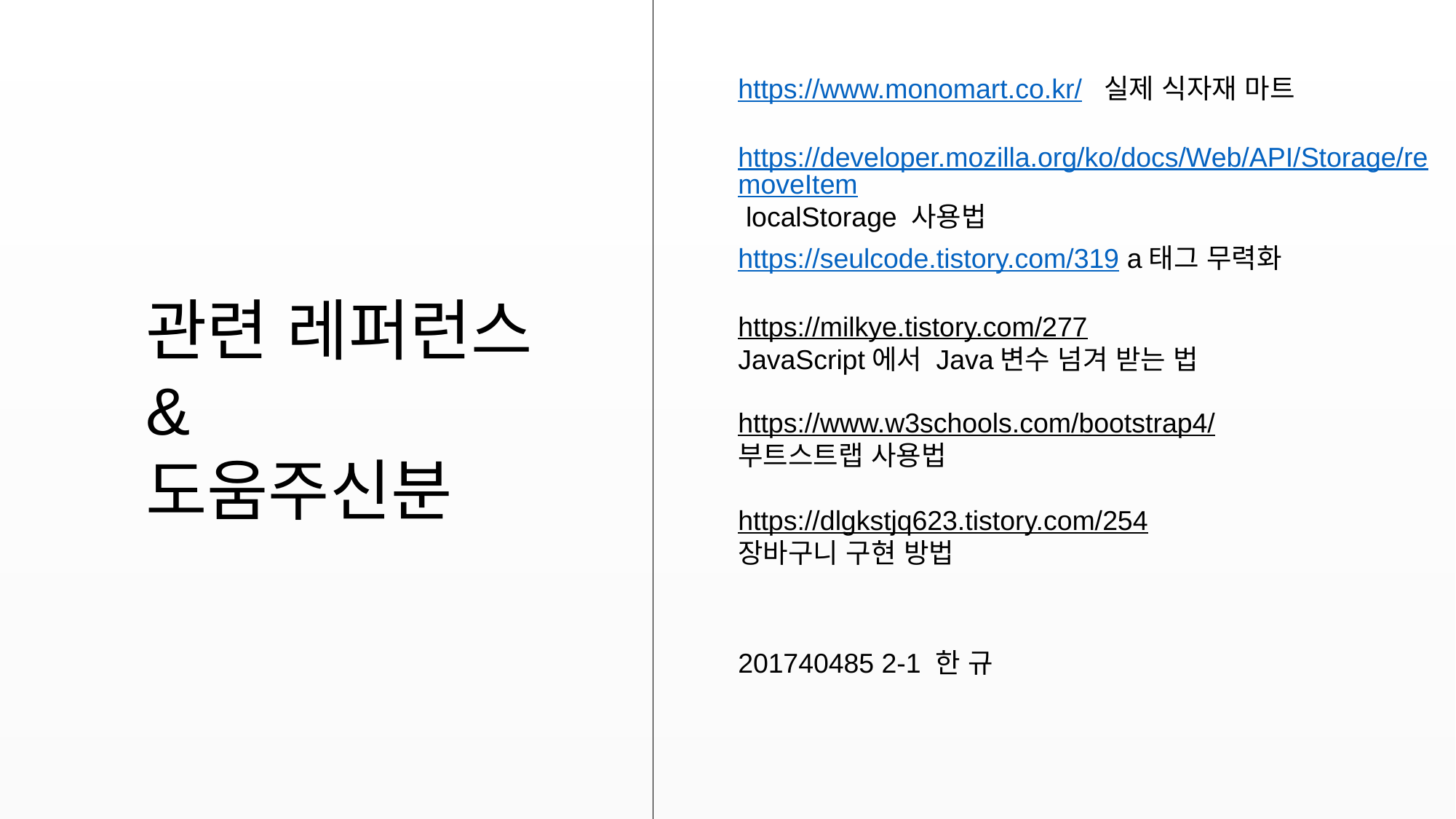

https://www.monomart.co.kr/  실제 식자재 마트
https://developer.mozilla.org/ko/docs/Web/API/Storage/removeItem localStorage 사용법
https://seulcode.tistory.com/319 a태그 무력화
관련 레퍼런스
&
도움주신분
https://milkye.tistory.com/277
JavaScript에서 Java변수 넘겨 받는 법
https://www.w3schools.com/bootstrap4/
부트스트랩 사용법
https://dlgkstjq623.tistory.com/254
장바구니 구현 방법
201740485 2-1 한 규